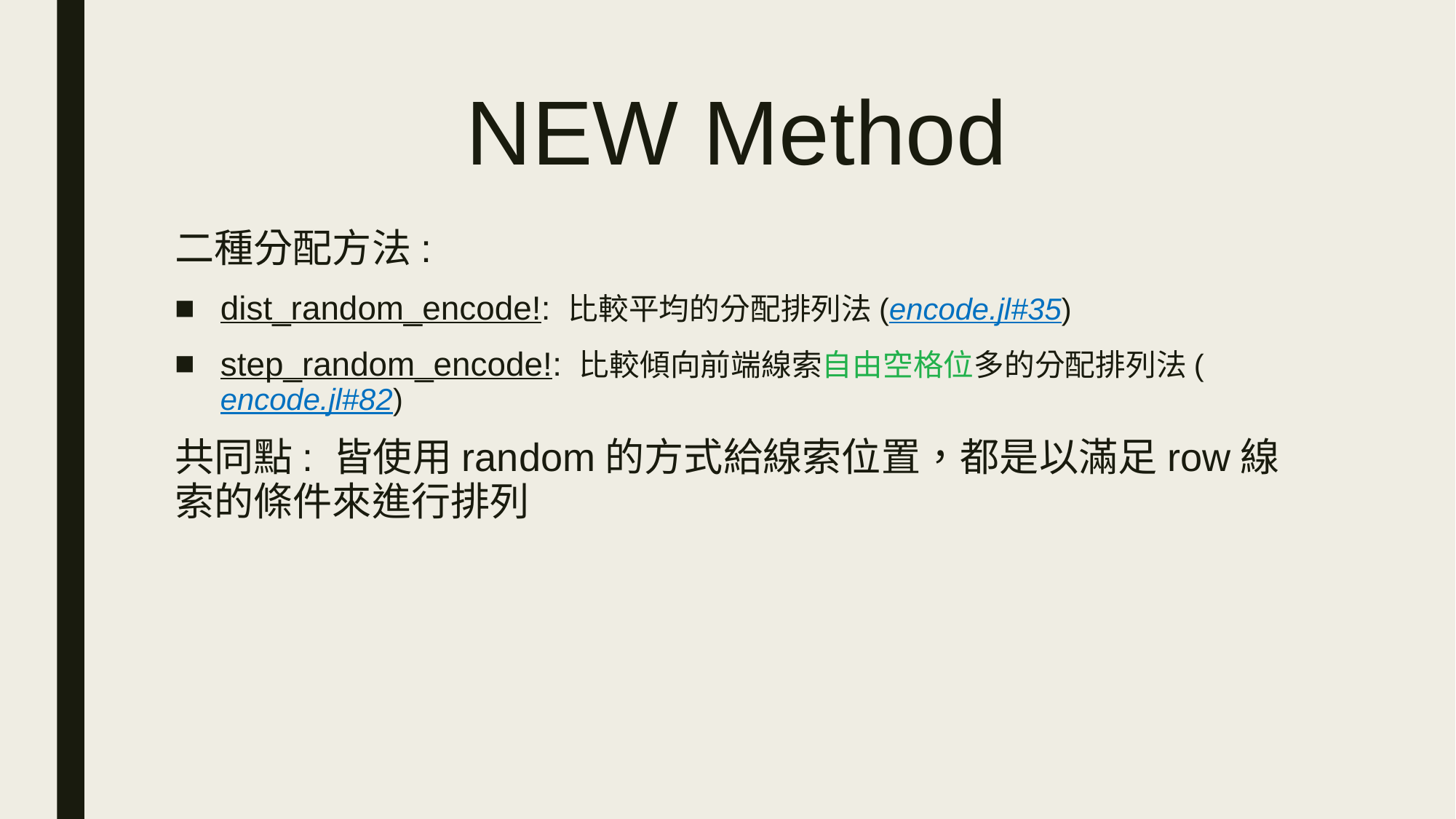

# NEW Method
二種分配方法:
dist_random_encode!: 比較平均的分配排列法(encode.jl#35)
step_random_encode!: 比較傾向前端線索自由空格位多的分配排列法(encode.jl#82)
共同點: 皆使用random的方式給線索位置，都是以滿足row線索的條件來進行排列